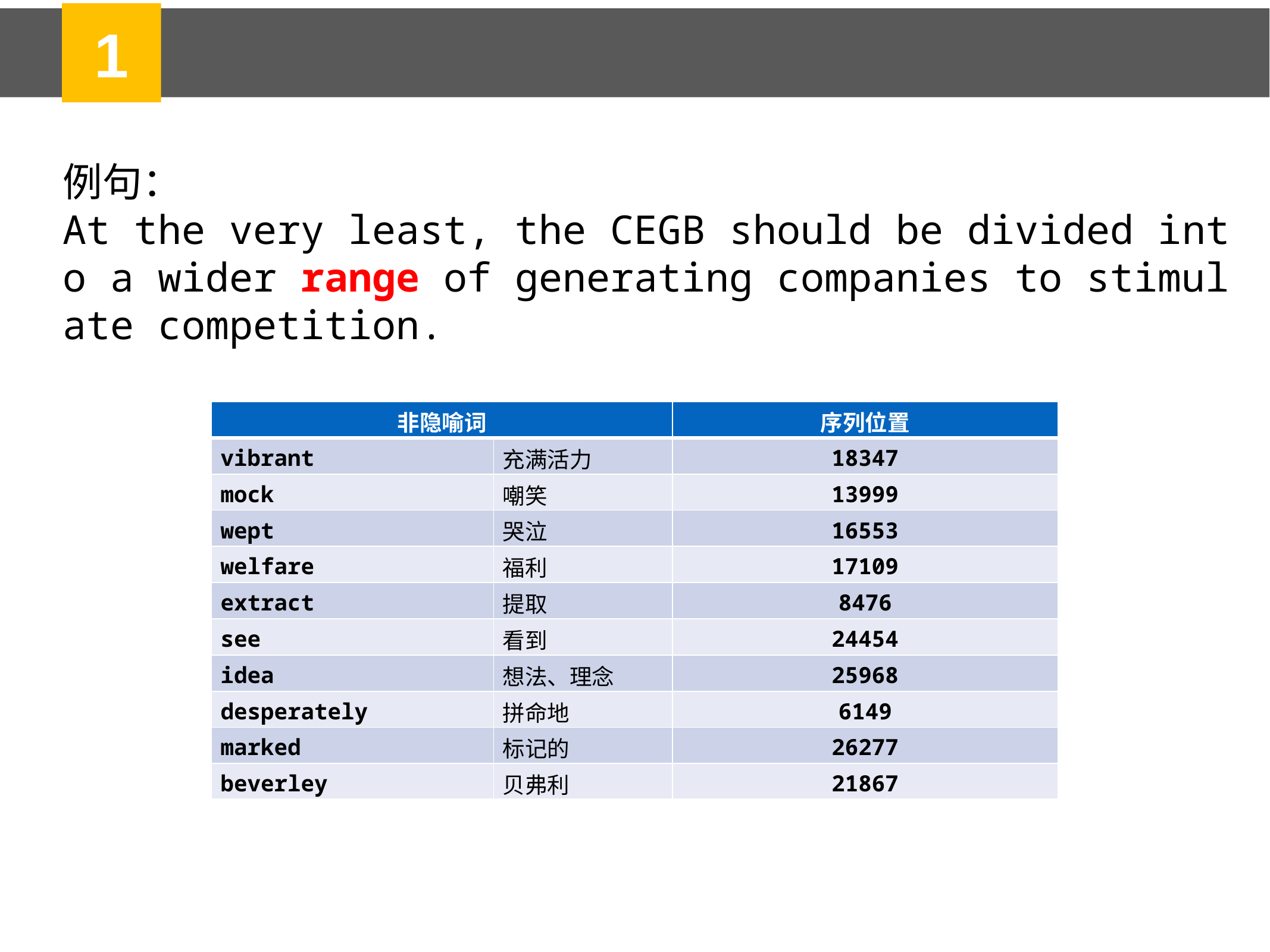

1

例句：
At the very least, the CEGB should be divided into a wider range of generating companies to stimulate competition.
| 非隐喻词 |  | 序列位置 |
| --- | --- | --- |
| vibrant | 充满活力 | 18347 |
| mock | 嘲笑 | 13999 |
| wept | 哭泣 | 16553 |
| welfare | 福利 | 17109 |
| extract | 提取 | 8476 |
| see | 看到 | 24454 |
| idea | 想法、理念 | 25968 |
| desperately | 拼命地 | 6149 |
| marked | 标记的 | 26277 |
| beverley | 贝弗利 | 21867 |